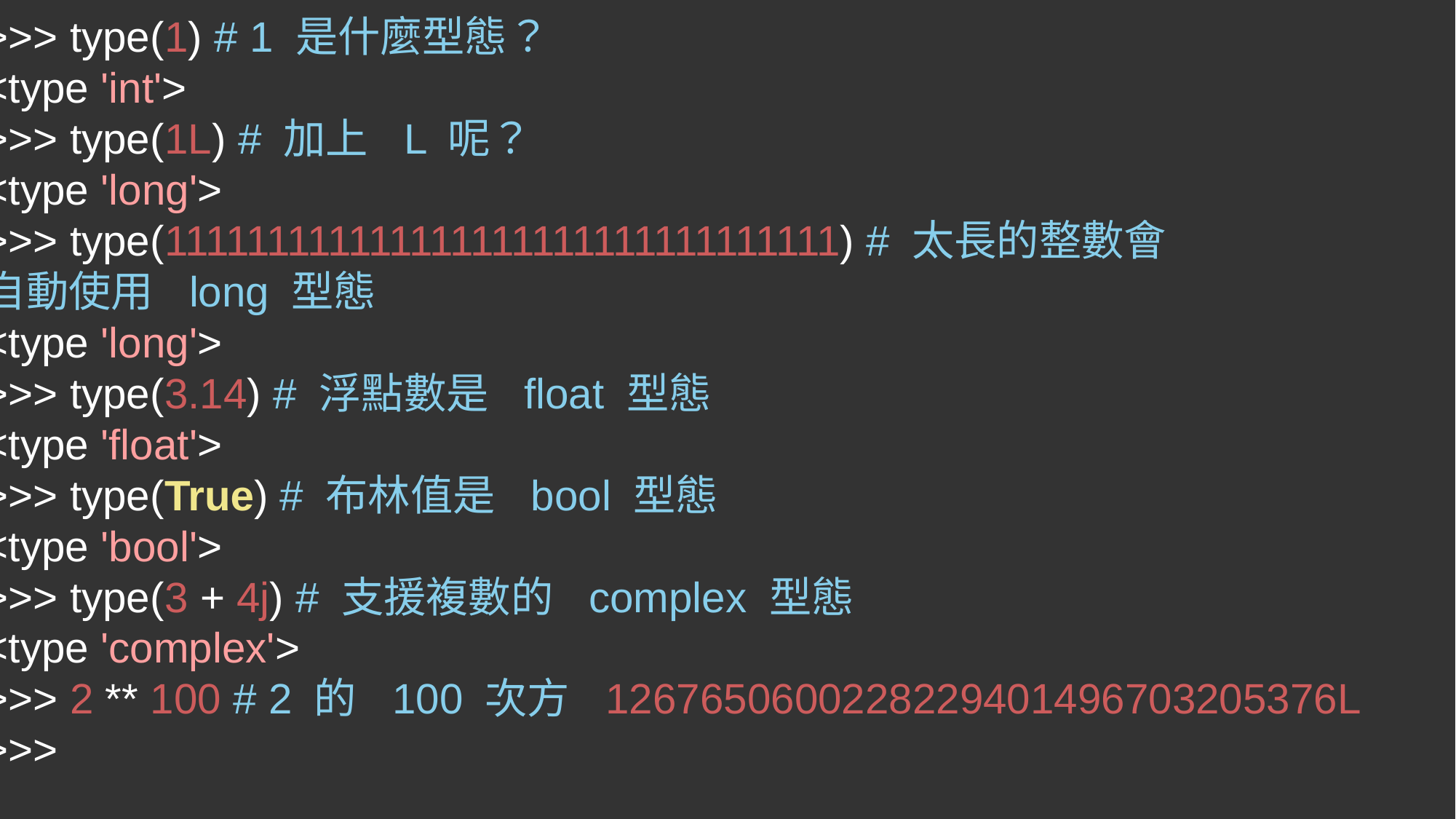

>>> type(1) # 1 是什麼型態？
<type 'int'>
>>> type(1L) # 加上 L 呢？
<type 'long'>
>>> type(111111111111111111111111111111111) # 太長的整數會
自動使用 long 型態
<type 'long'>
>>> type(3.14) # 浮點數是 float 型態
<type 'float'>
>>> type(True) # 布林值是 bool 型態
<type 'bool'>
>>> type(3 + 4j) # 支援複數的 complex 型態
<type 'complex'>
>>> 2 ** 100 # 2 的 100 次方 1267650600228229401496703205376L
>>>